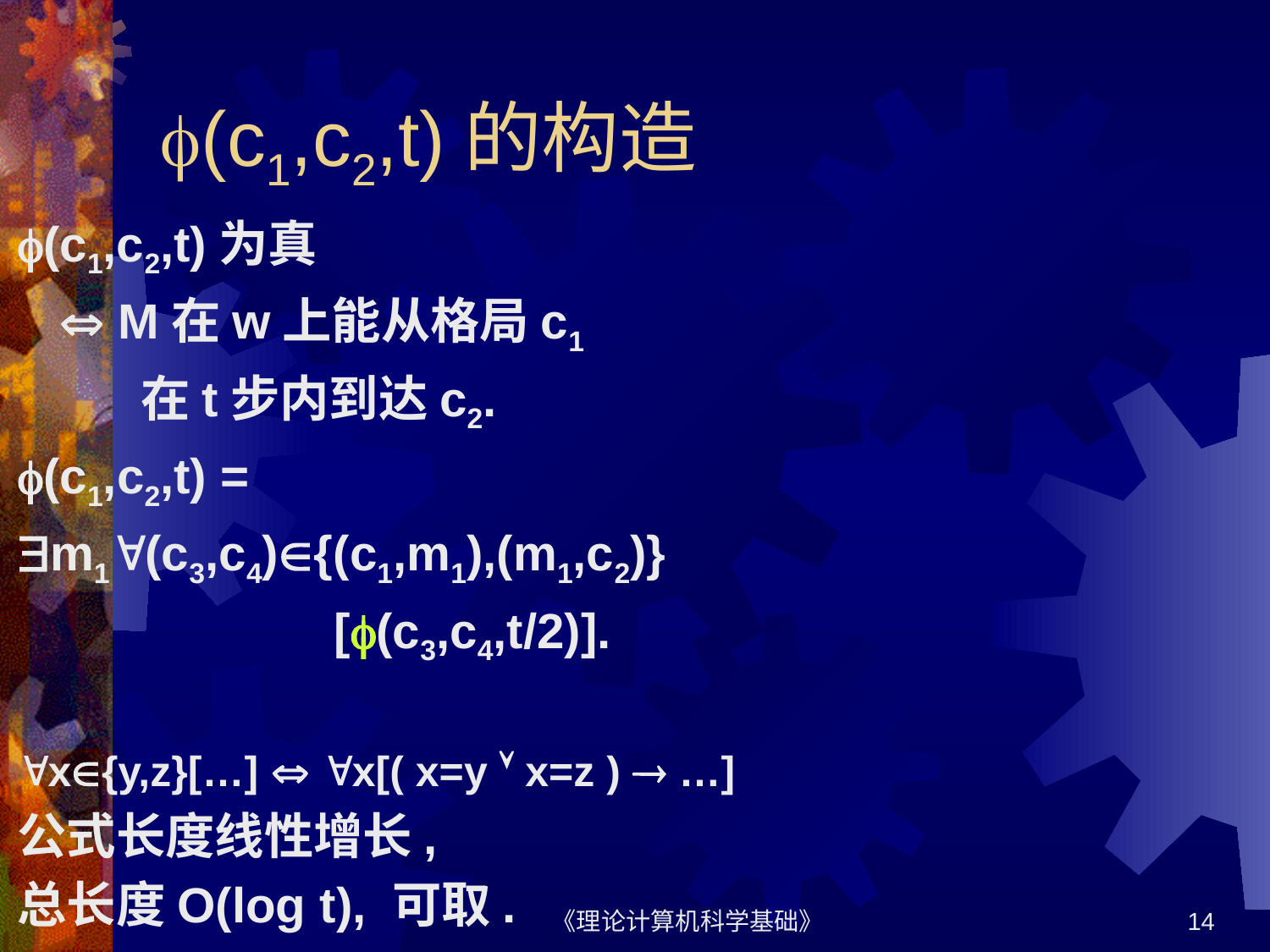

# φ(c1,c2,t)的构造
φ(c1,c2,t)为真
   ⇔ M在w上能从格局c1
                 在t步内到达c2.
φ(c1,c2,t) =
∃m1∀(c3,c4)∈{(c1,m1),(m1,c2)}
                       [φ(c3,c4,t/2)].

∀x∈{y,z}[…] ⇔ ∀x[( x=y ∨ x=z ) → …]
公式长度线性增长,
总长度O(log t), 可取.
《理论计算机科学基础》
14